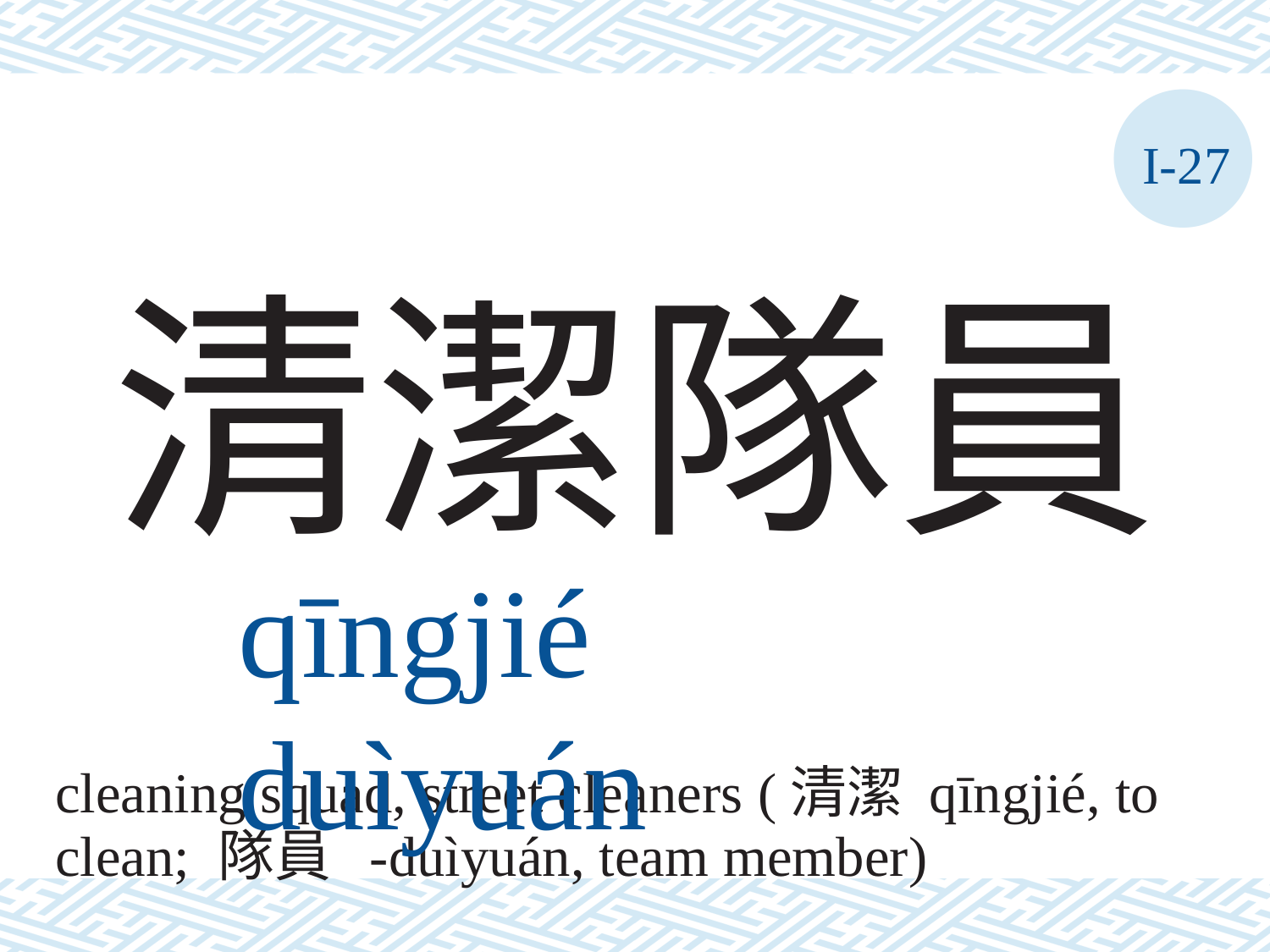

I-27
清潔隊員
qīngjié	duìyuán
cleaning squad, street cleaners (清潔 qīngjié, to
clean; 隊員  -duìyuán, team member)